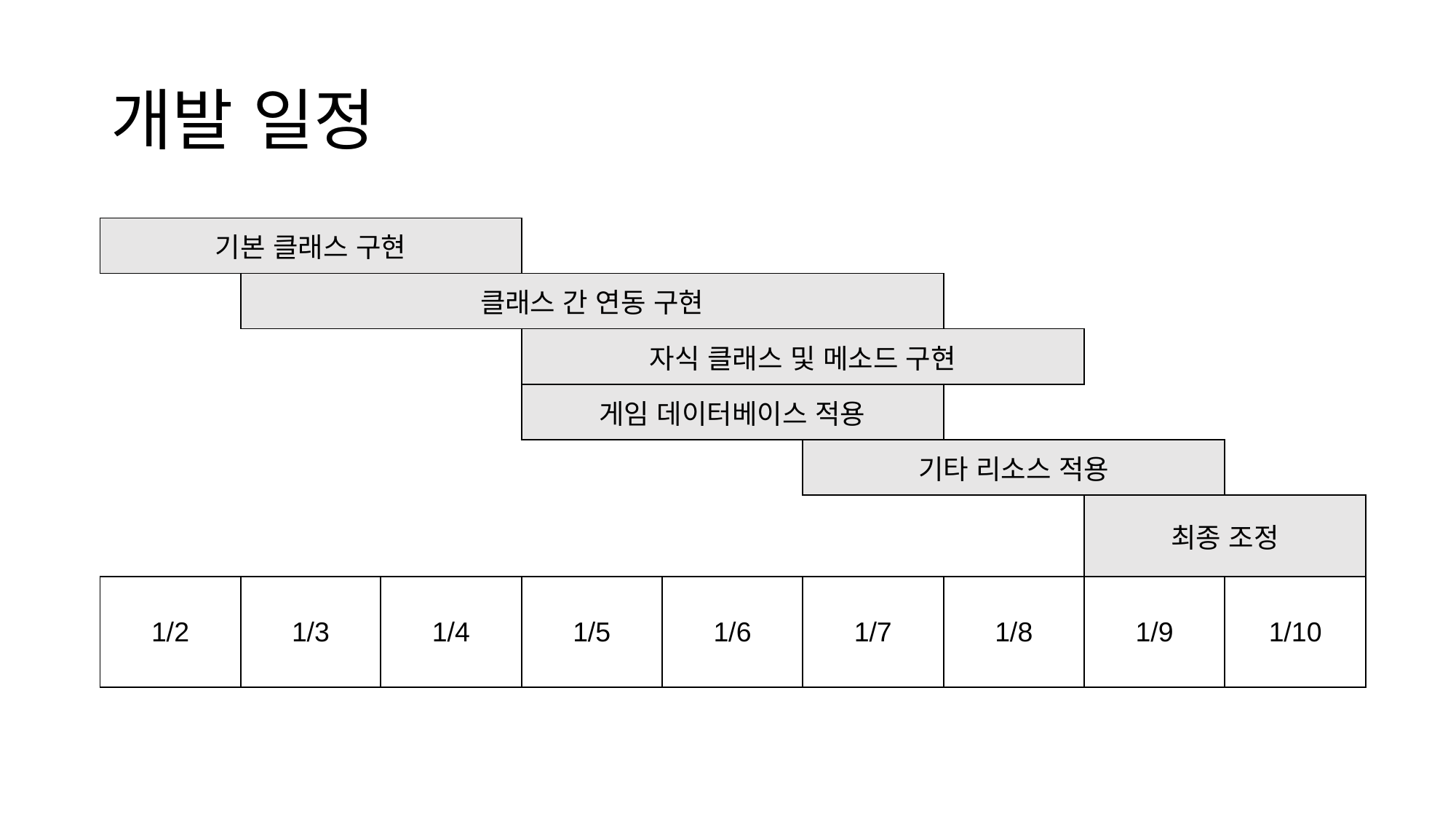

# 개발 일정
| 기본 클래스 구현 |  |  |  |  |  |  |  |  |
| --- | --- | --- | --- | --- | --- | --- | --- | --- |
|  | 클래스 간 연동 구현 |  |  |  |  |  |  |  |
|  |  |  | 자식 클래스 및 메소드 구현 |  |  |  |  |  |
|  |  |  | 게임 데이터베이스 적용 |  |  |  |  |  |
|  |  |  |  |  | 기타 리소스 적용 |  |  |  |
|  |  |  |  |  |  |  | 최종 조정 |  |
| 1/2 | 1/3 | 1/4 | 1/5 | 1/6 | 1/7 | 1/8 | 1/9 | 1/10 |